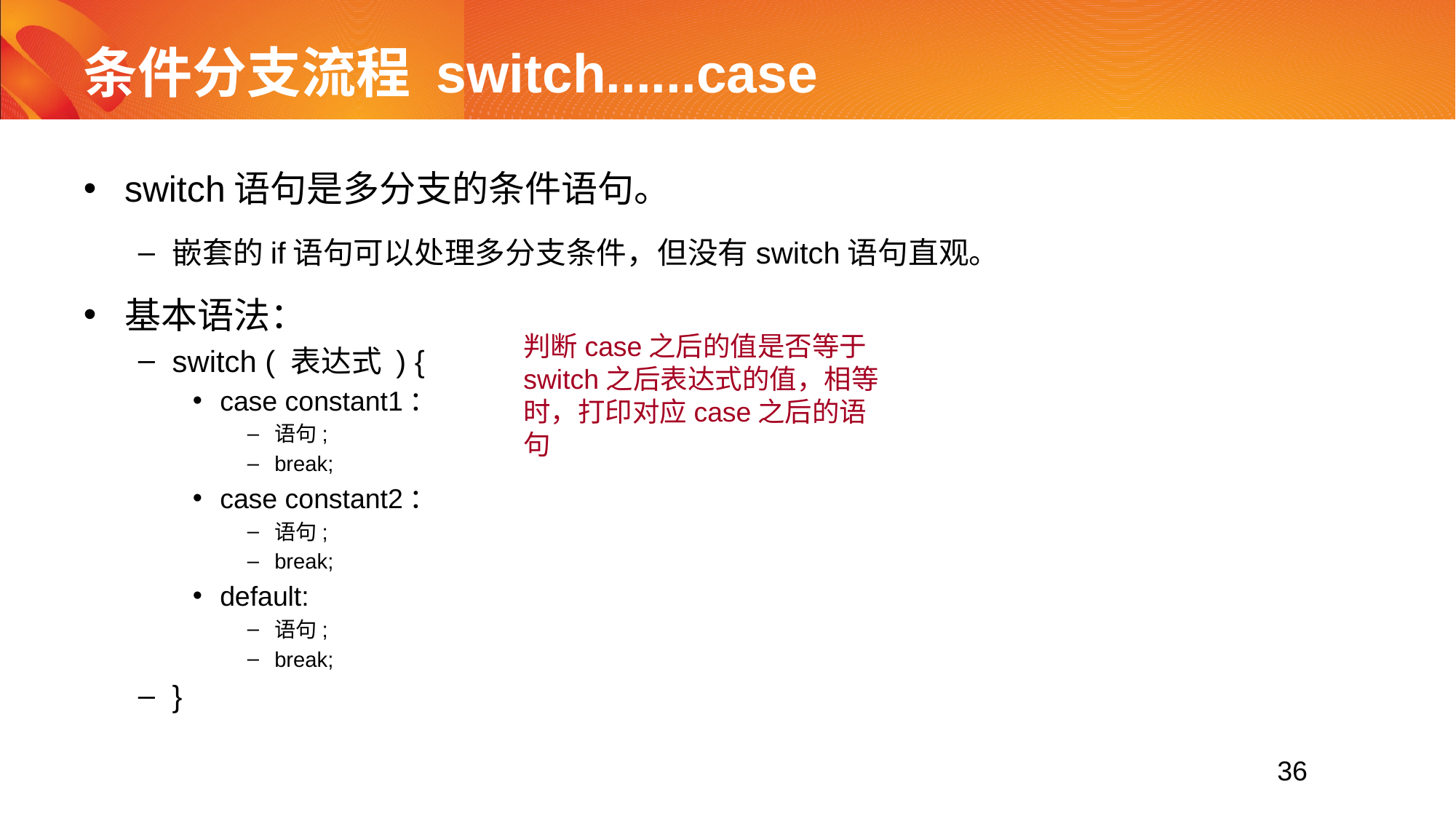

# 条件分支流程 switch......case
switch语句是多分支的条件语句。
嵌套的if语句可以处理多分支条件，但没有switch语句直观。
基本语法：
switch ( 表达式 ) {
case constant1：
语句;
break;
case constant2：
语句;
break;
default:
语句;
break;
}

判断case之后的值是否等于switch之后表达式的值，相等时，打印对应case之后的语句